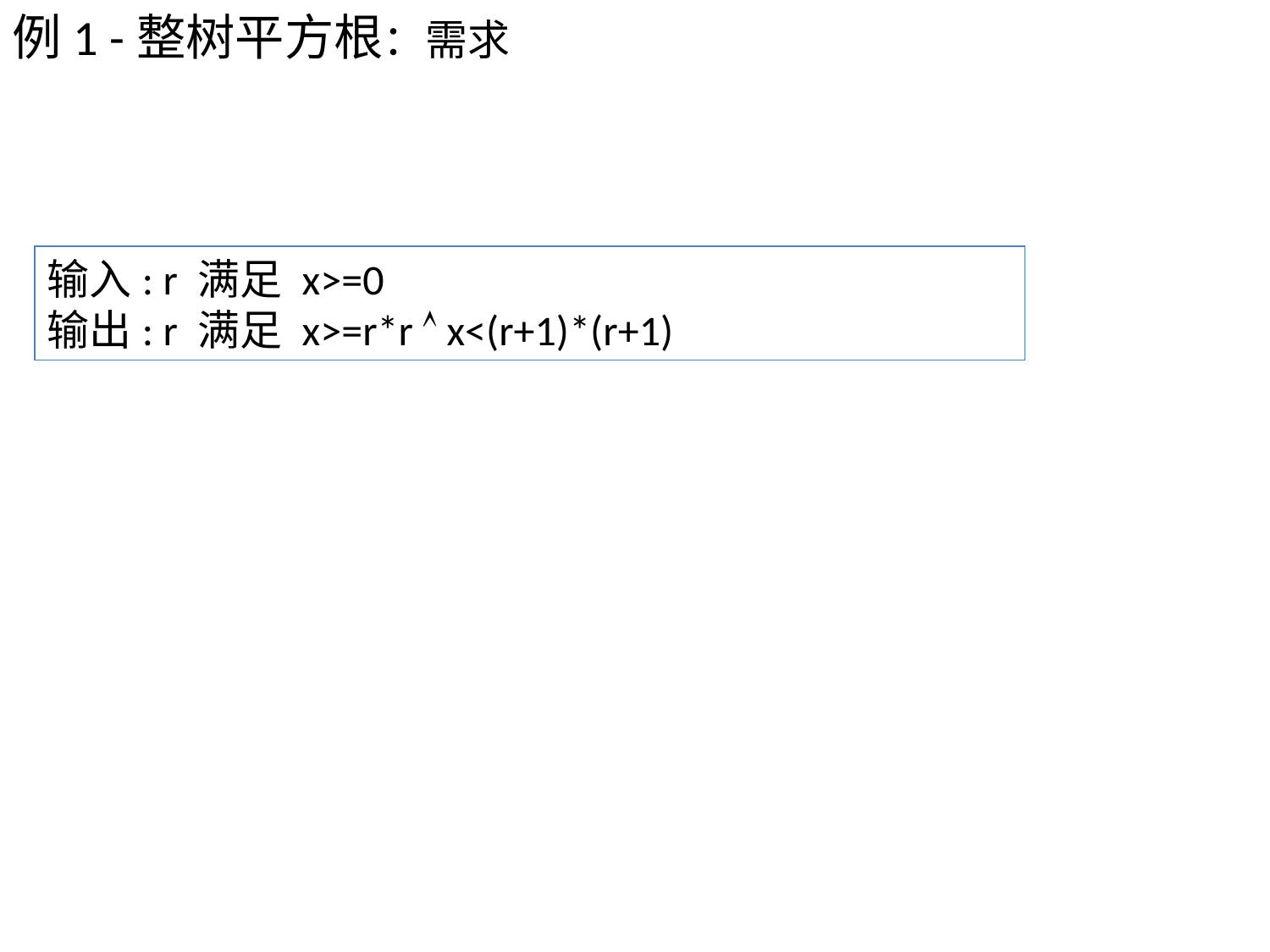

例1 -整树平方根：需求

输入: r 满足 x>=0
输出: r 满足 x>=r*r ∧ x<(r+1)*(r+1)